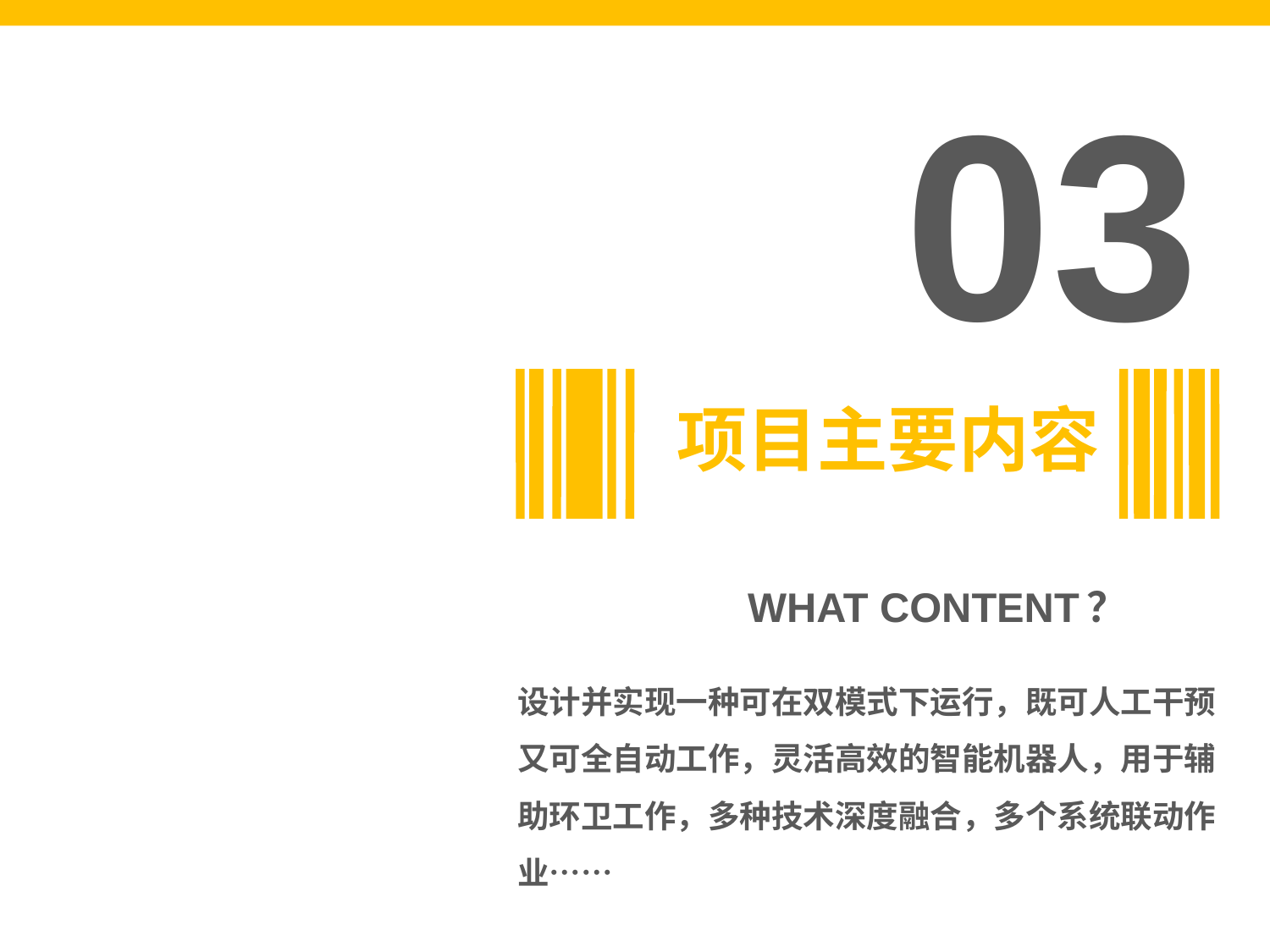

03

项目主要内容
# WHAT CONTENT？
设计并实现一种可在双模式下运行，既可人工干预又可全自动工作，灵活高效的智能机器人，用于辅助环卫工作，多种技术深度融合，多个系统联动作业……